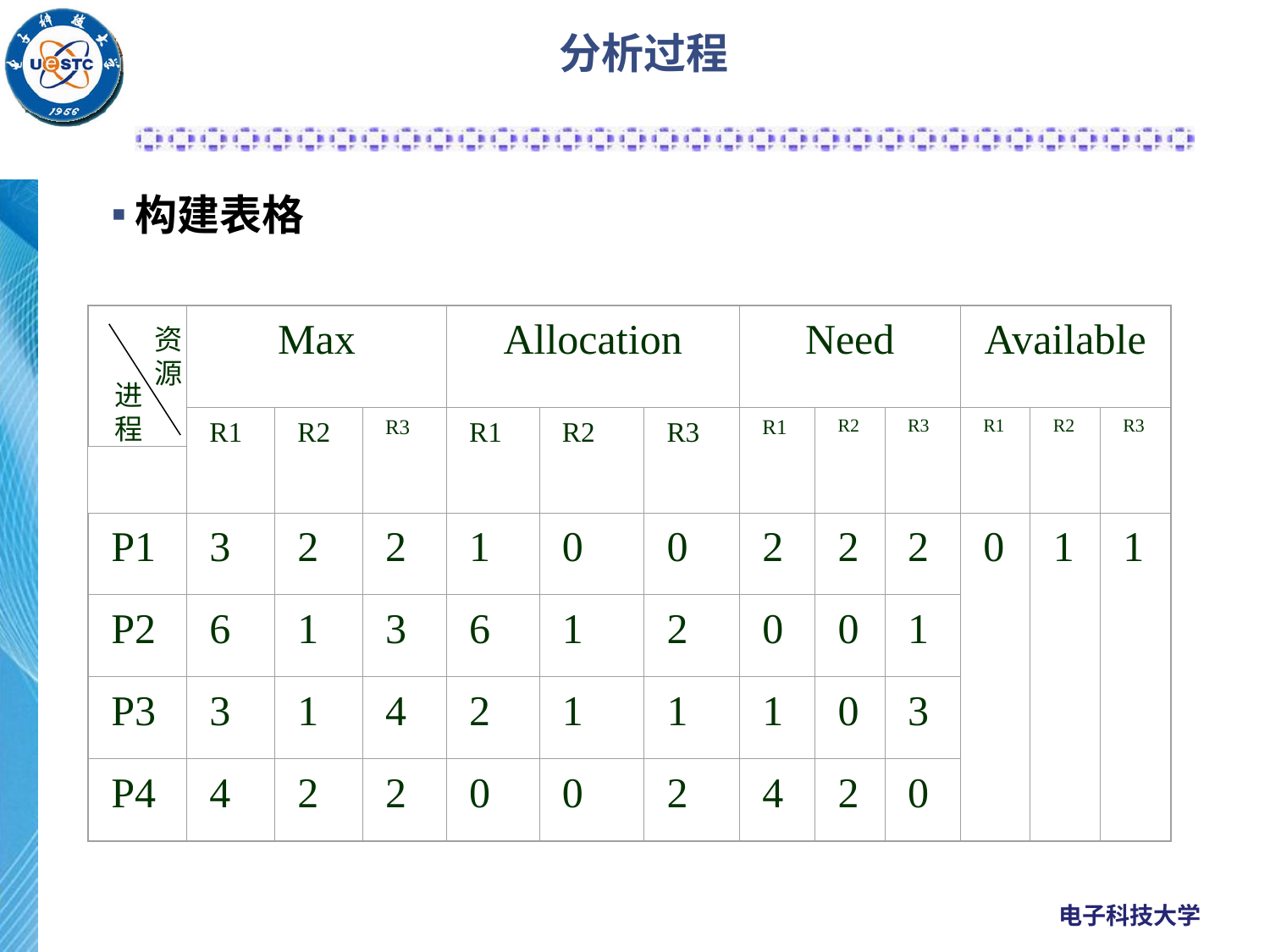

# 分析过程

构建表格

Max

Allocation

Need

Available

R1

R2

R3

R1

R2

R3

R1

R2

R3

R1

R2

R3

P1

3

2

2

1

0

0

2

2

2

0

1

1

P2

6

1

3

6

1

2

0

0

1

P3

3

1

4

2

1

1

1

0

3

P4

4

2

2

0

0

2

4

2

0

资
源

进
程